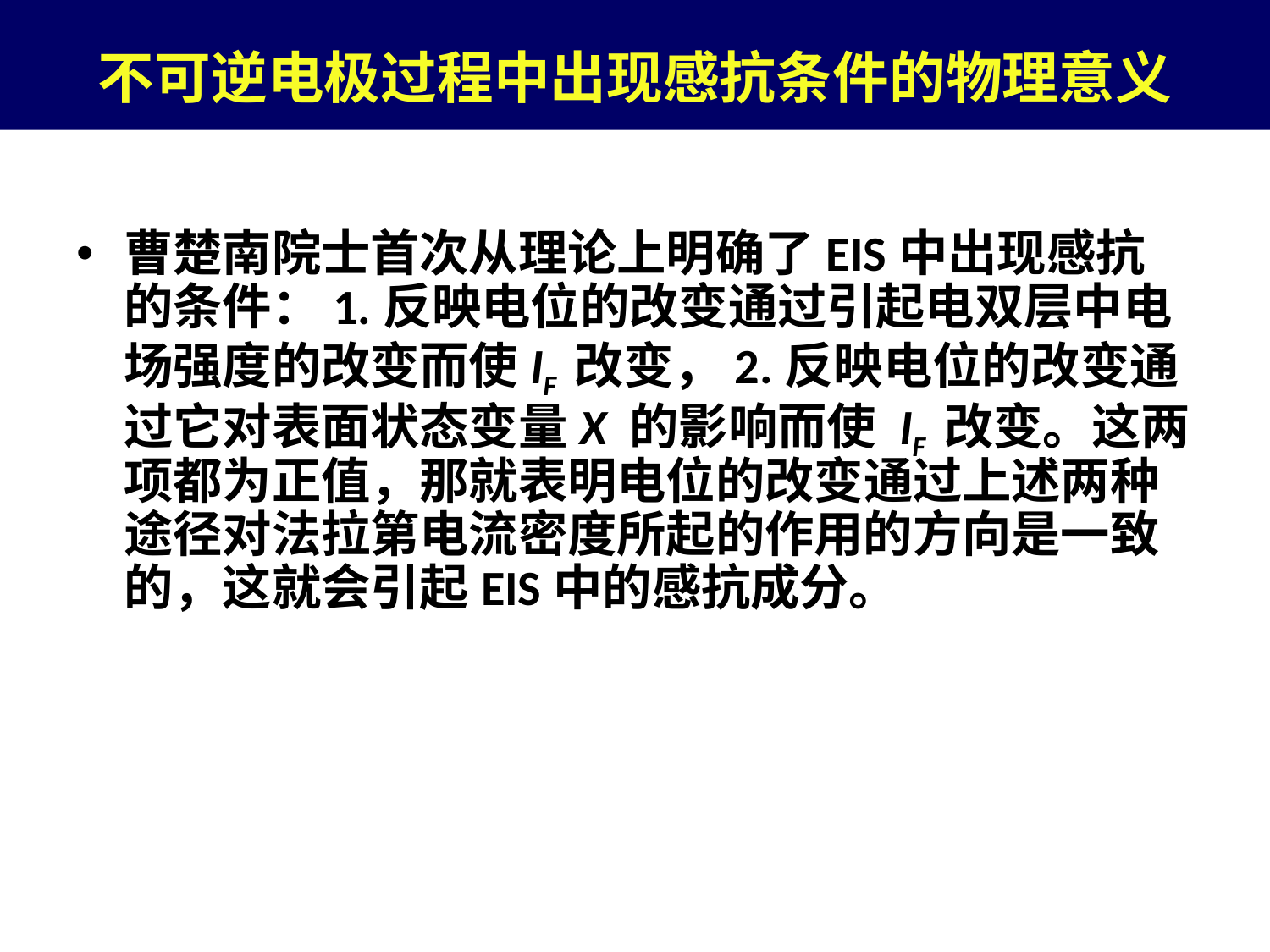

# 不可逆电极过程中出现感抗条件的物理意义
曹楚南院士首次从理论上明确了EIS中出现感抗的条件：1.反映电位的改变通过引起电双层中电场强度的改变而使IF 改变，2.反映电位的改变通过它对表面状态变量X 的影响而使 IF 改变。这两项都为正值，那就表明电位的改变通过上述两种途径对法拉第电流密度所起的作用的方向是一致的，这就会引起EIS中的感抗成分。